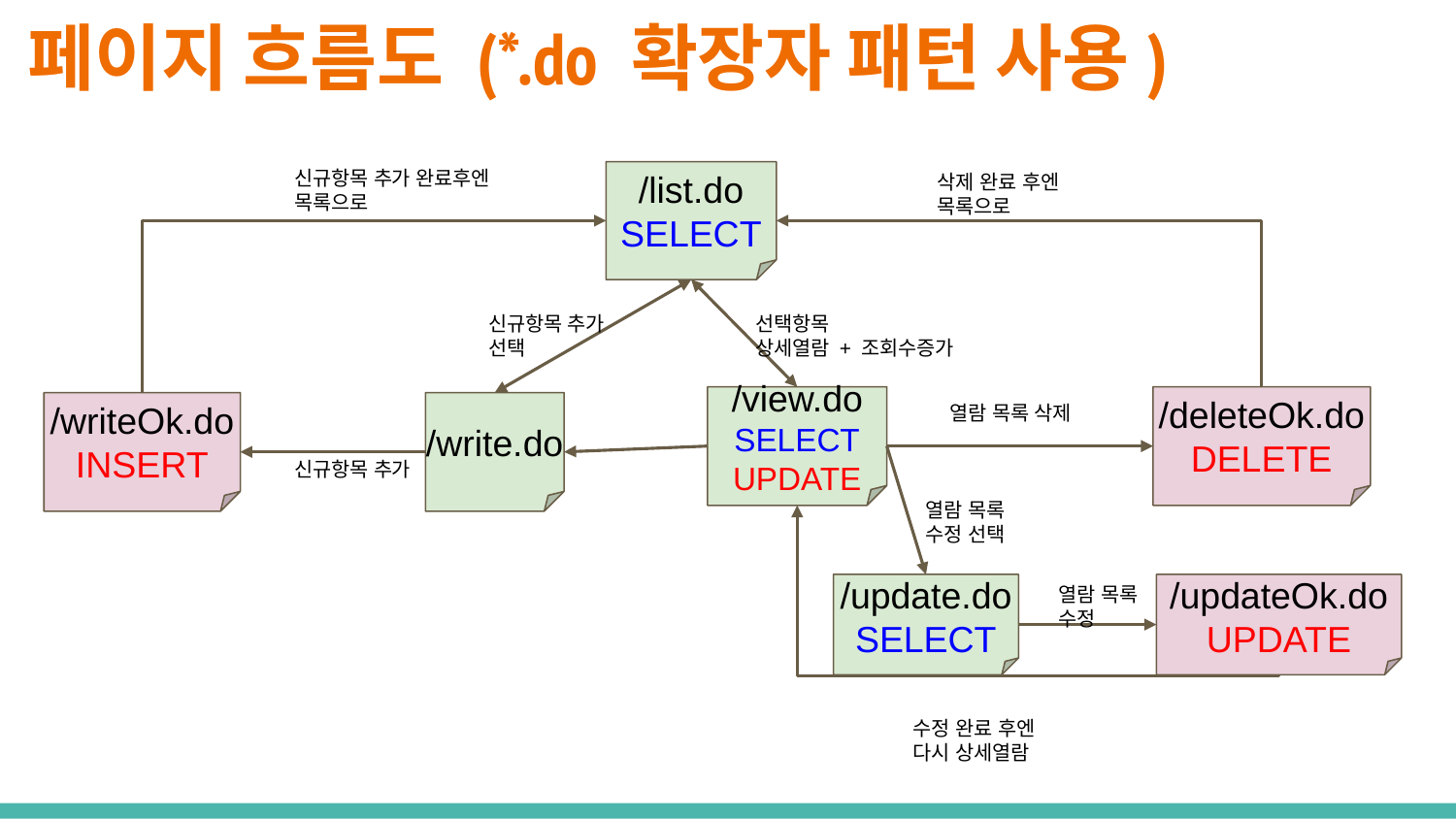

# 페이지 흐름도 (*.do 확장자 패턴 사용)
/list.do
SELECT
신규항목 추가 완료후엔 목록으로
삭제 완료 후엔 목록으로
신규항목 추가
선택
선택항목
상세열람 + 조회수증가
/view.do
SELECT
UPDATE
/deleteOk.do
DELETE
열람 목록 삭제
/write.do
/writeOk.do
INSERT
신규항목 추가
열람 목록
수정 선택
/update.do
SELECT
/updateOk.do
UPDATE
열람 목록
수정
수정 완료 후엔
다시 상세열람